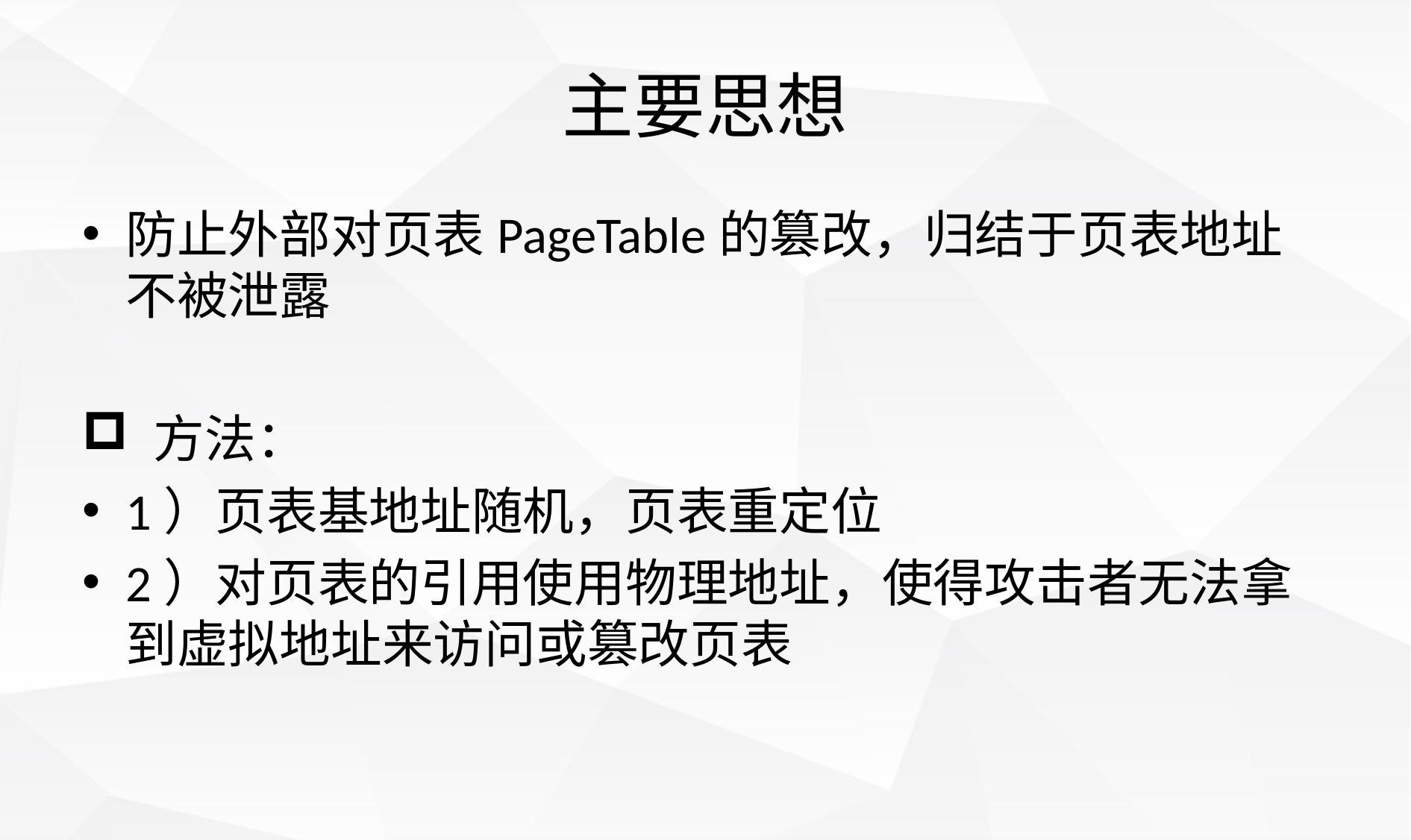

# 主要思想
防止外部对页表PageTable的篡改，归结于页表地址不被泄露

 方法：
1）页表基地址随机，页表重定位
2）对页表的引用使用物理地址，使得攻击者无法拿到虚拟地址来访问或篡改页表